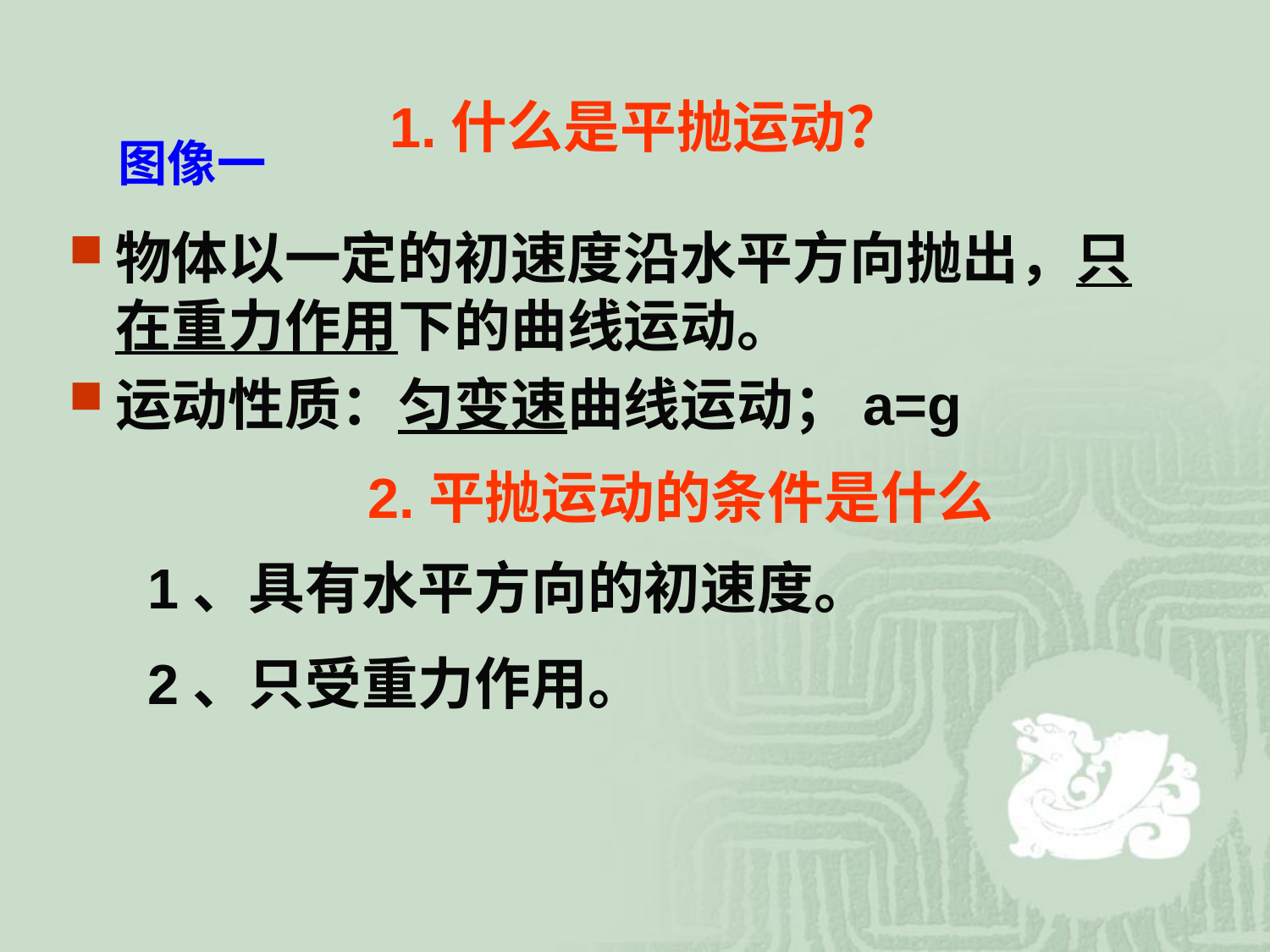

# 1.什么是平抛运动？
图像一
物体以一定的初速度沿水平方向抛出，只在重力作用下的曲线运动。
运动性质：匀变速曲线运动；a=g
                2.平抛运动的条件是什么
1、具有水平方向的初速度。
2、只受重力作用。